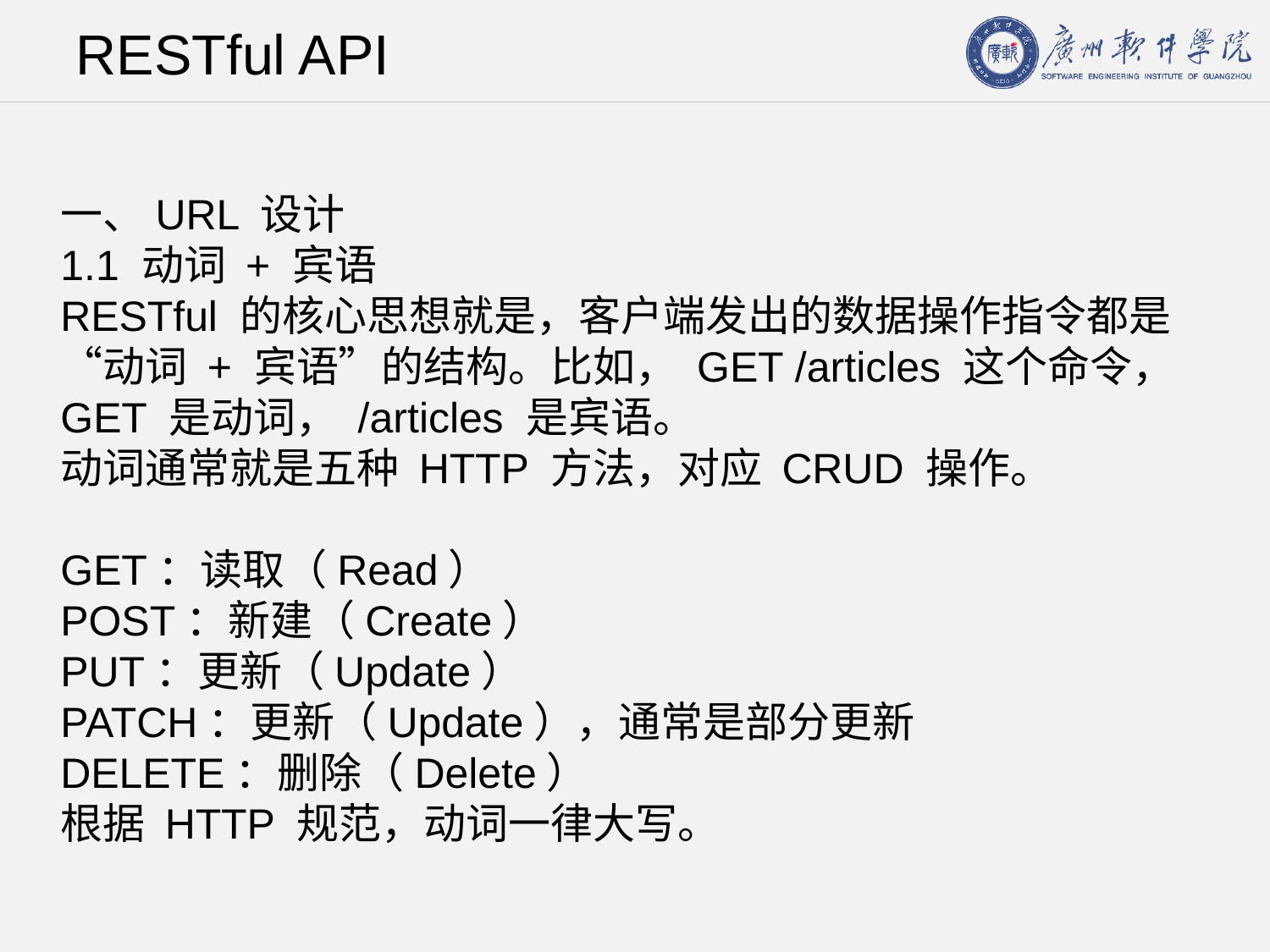

# RESTful API
一、URL 设计
1.1 动词 + 宾语
RESTful 的核心思想就是，客户端发出的数据操作指令都是“动词 + 宾语”的结构。比如， GET /articles 这个命令， GET 是动词， /articles 是宾语。
动词通常就是五种 HTTP 方法，对应 CRUD 操作。

GET：读取（Read）
POST：新建（Create）
PUT：更新（Update）
PATCH：更新（Update），通常是部分更新
DELETE：删除（Delete）
根据 HTTP 规范，动词一律大写。